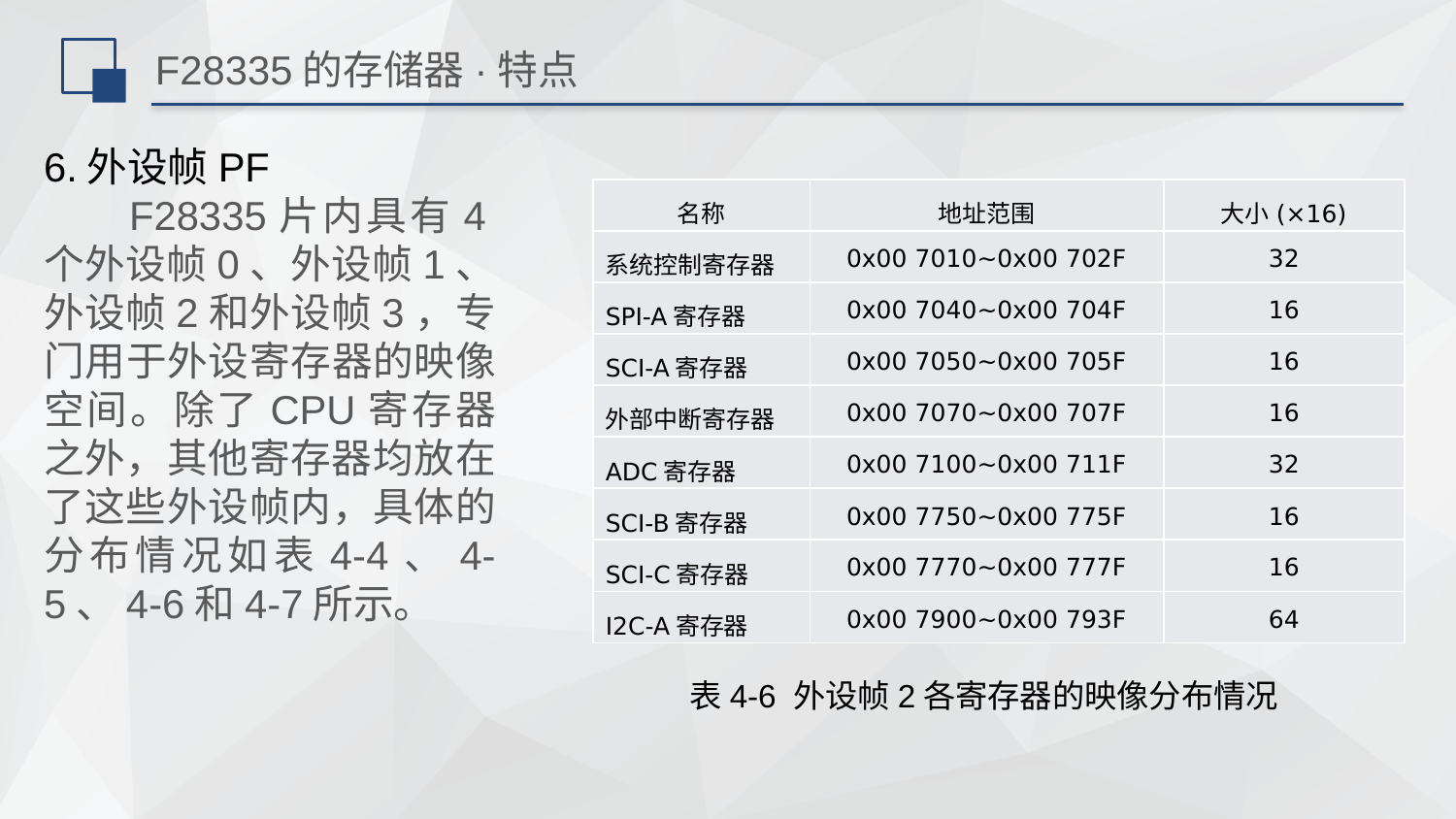

# F28335的存储器·特点
6.外设帧PF
      F28335片内具有4个外设帧0、外设帧1、外设帧2和外设帧3，专门用于外设寄存器的映像空间。除了CPU寄存器之外，其他寄存器均放在了这些外设帧内，具体的分布情况如表4-4、4-5、4-6和4-7所示。
| 名称 | 地址范围 | 大小(×16) |
| --- | --- | --- |
| 系统控制寄存器 | 0x00 7010~0x00 702F | 32 |
| SPI-A寄存器 | 0x00 7040~0x00 704F | 16 |
| SCI-A寄存器 | 0x00 7050~0x00 705F | 16 |
| 外部中断寄存器 | 0x00 7070~0x00 707F | 16 |
| ADC寄存器 | 0x00 7100~0x00 711F | 32 |
| SCI-B寄存器 | 0x00 7750~0x00 775F | 16 |
| SCI-C寄存器 | 0x00 7770~0x00 777F | 16 |
| I2C-A寄存器 | 0x00 7900~0x00 793F | 64 |
表4-6 外设帧2各寄存器的映像分布情况